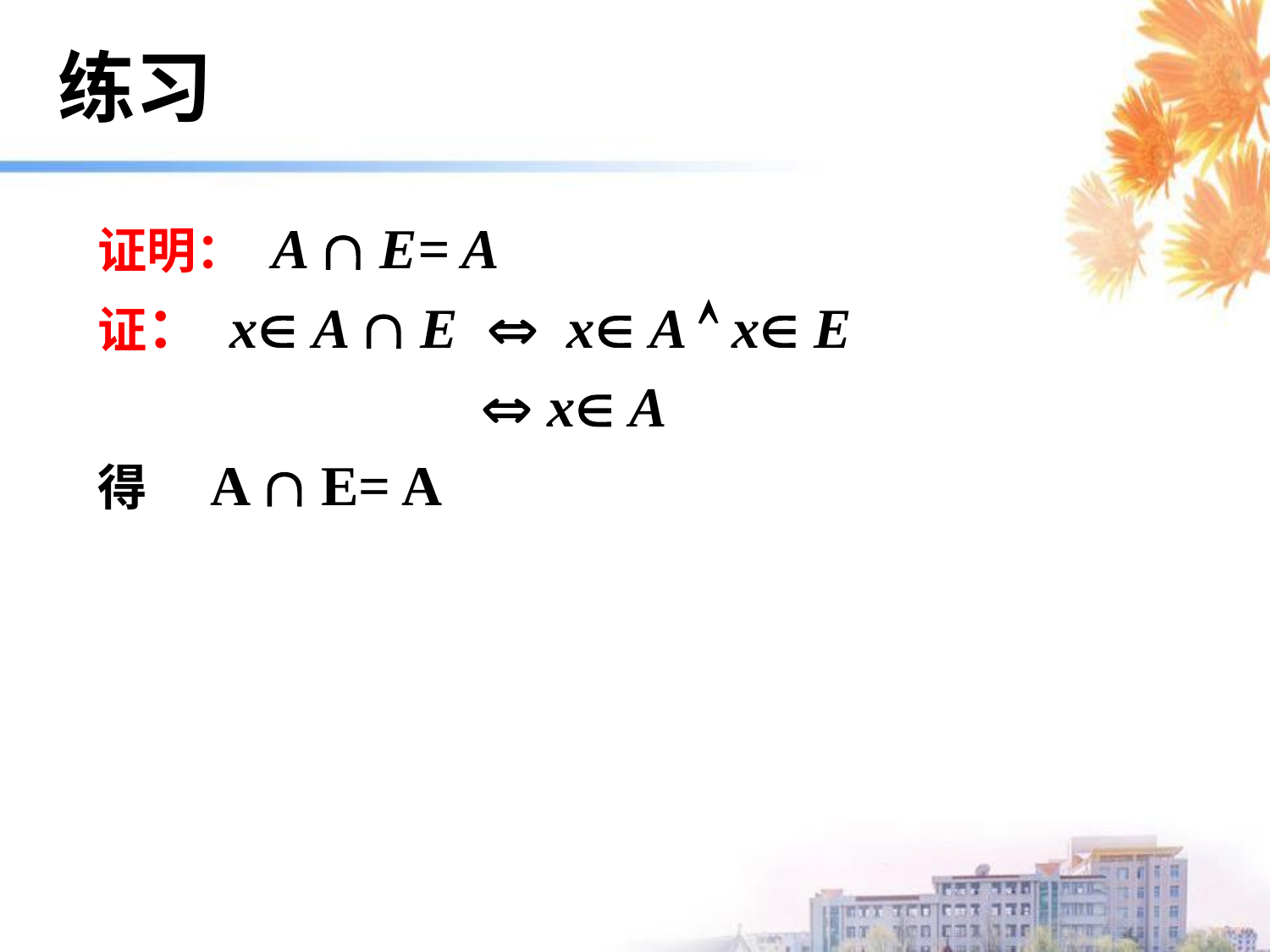

# 练习
证明： A ∩ E= A
证： x∈ A ∩ E  ⇔  x∈ A ∧ x∈ E
                           ⇔ x∈ A
得    A ∩ E= A

40